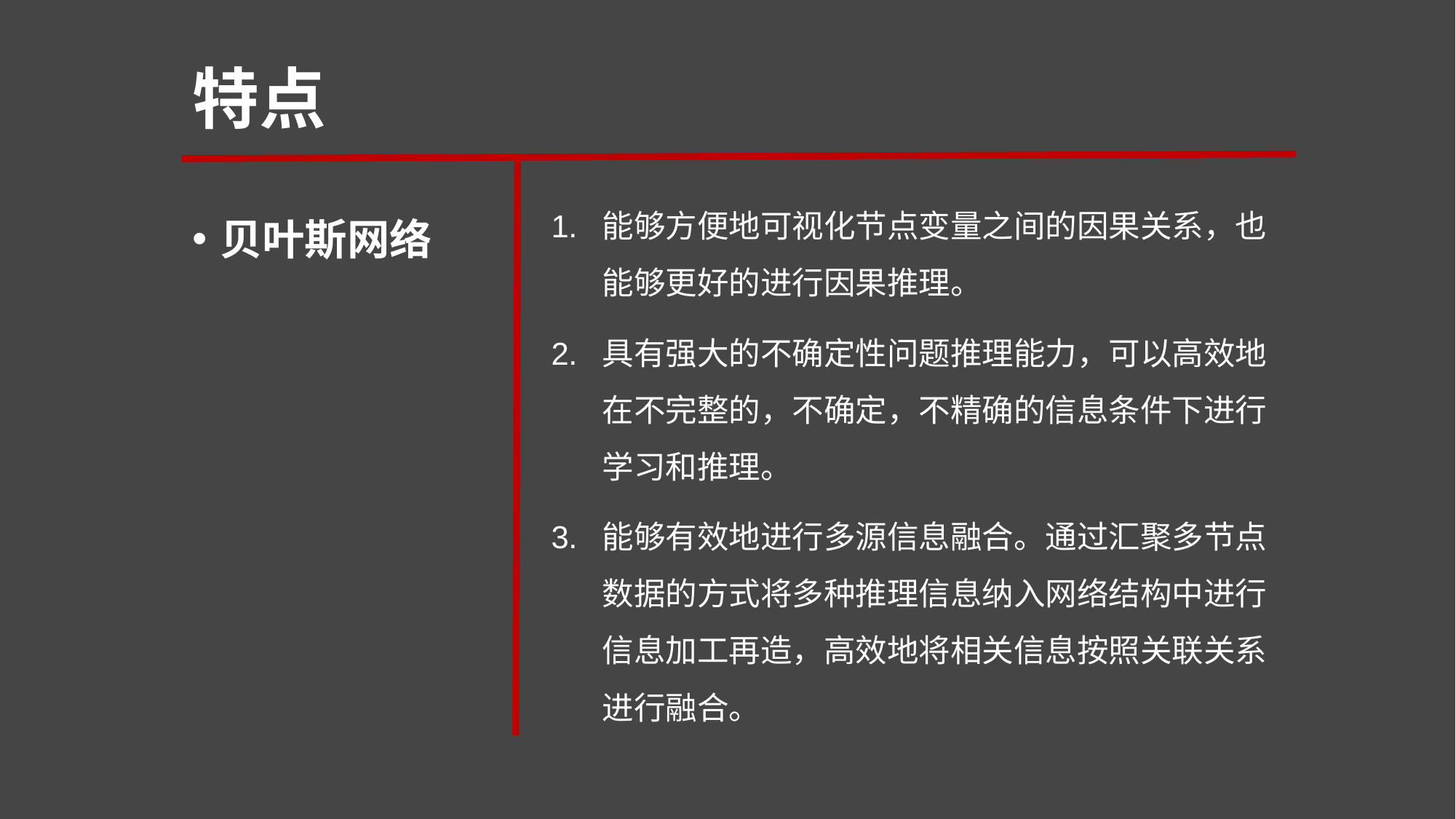

# 特点
贝叶斯网络
能够方便地可视化节点变量之间的因果关系，也能够更好的进行因果推理。
具有强大的不确定性问题推理能力，可以高效地在不完整的，不确定，不精确的信息条件下进行学习和推理。
能够有效地进行多源信息融合。通过汇聚多节点数据的方式将多种推理信息纳入网络结构中进行信息加工再造，高效地将相关信息按照关联关系进行融合。